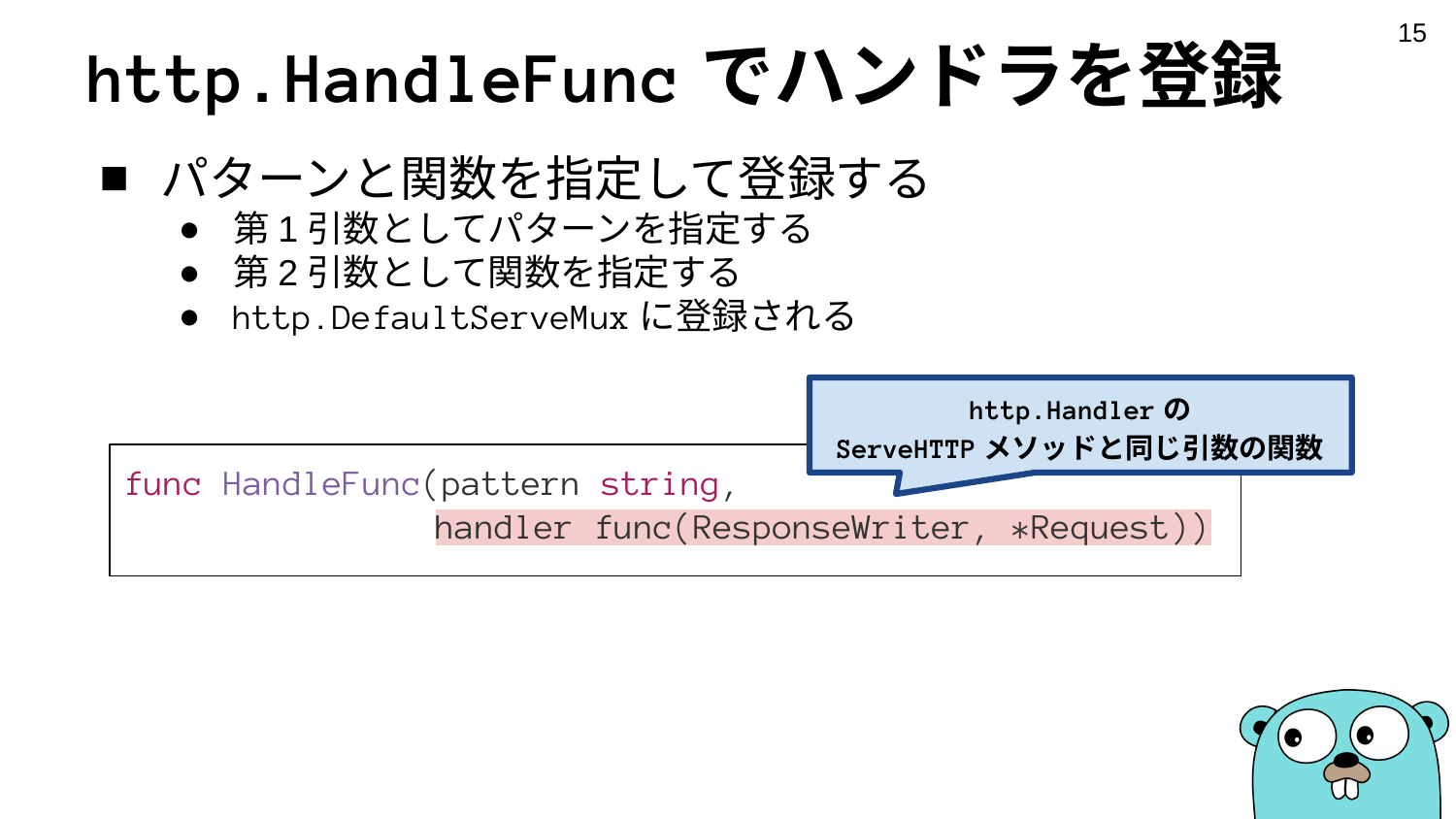

15
# http.HandleFuncでハンドラを登録
パターンと関数を指定して登録する
第1引数としてパターンを指定する
第2引数として関数を指定する
http.DefaultServeMuxに登録される
http.Handlerの
ServeHTTPメソッドと同じ引数の関数
func HandleFunc(pattern string,
 handler func(ResponseWriter, *Request))